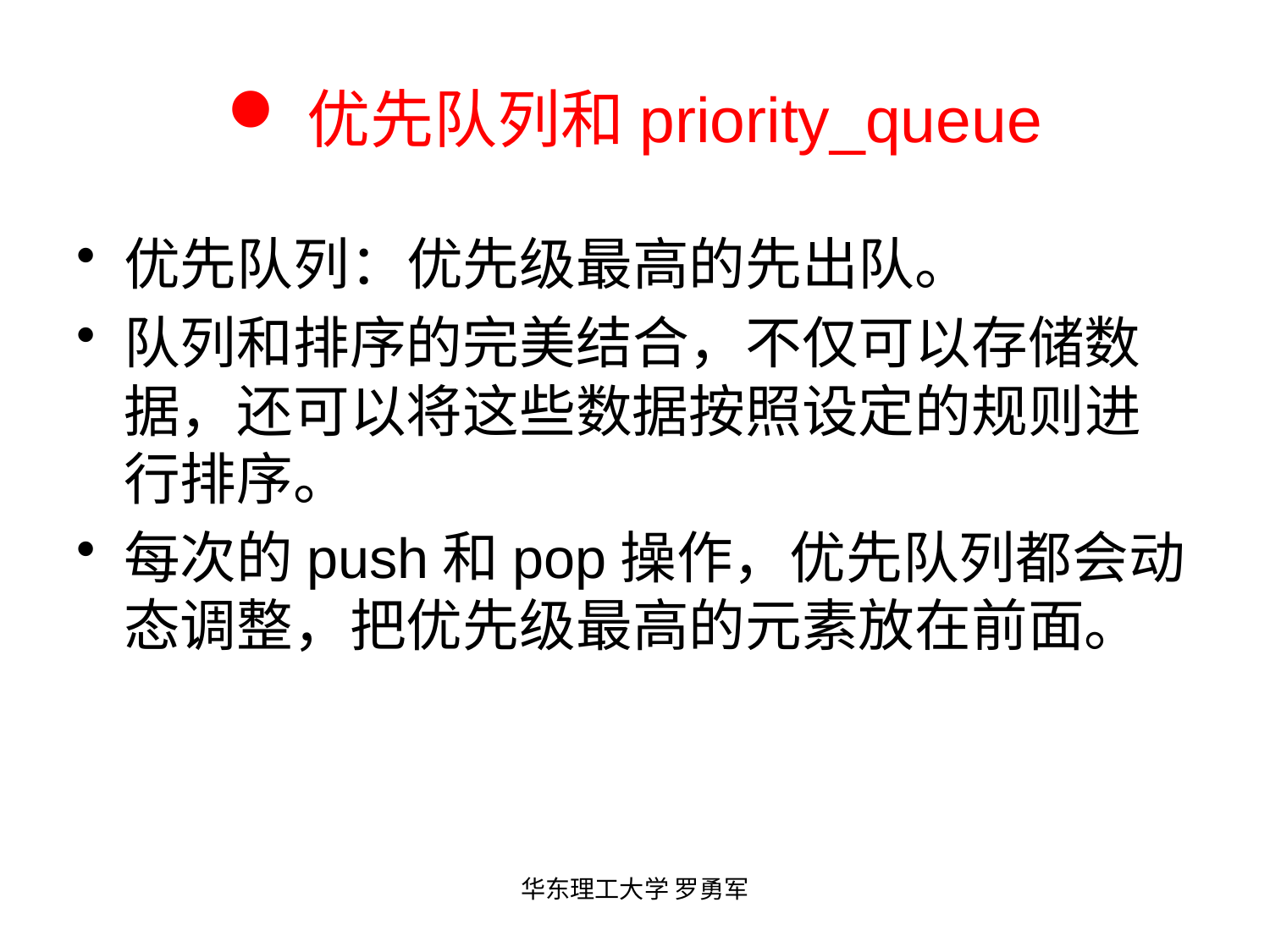

# 优先队列和priority_queue
优先队列：优先级最高的先出队。
队列和排序的完美结合，不仅可以存储数据，还可以将这些数据按照设定的规则进行排序。
每次的push和pop操作，优先队列都会动态调整，把优先级最高的元素放在前面。

华东理工大学 罗勇军